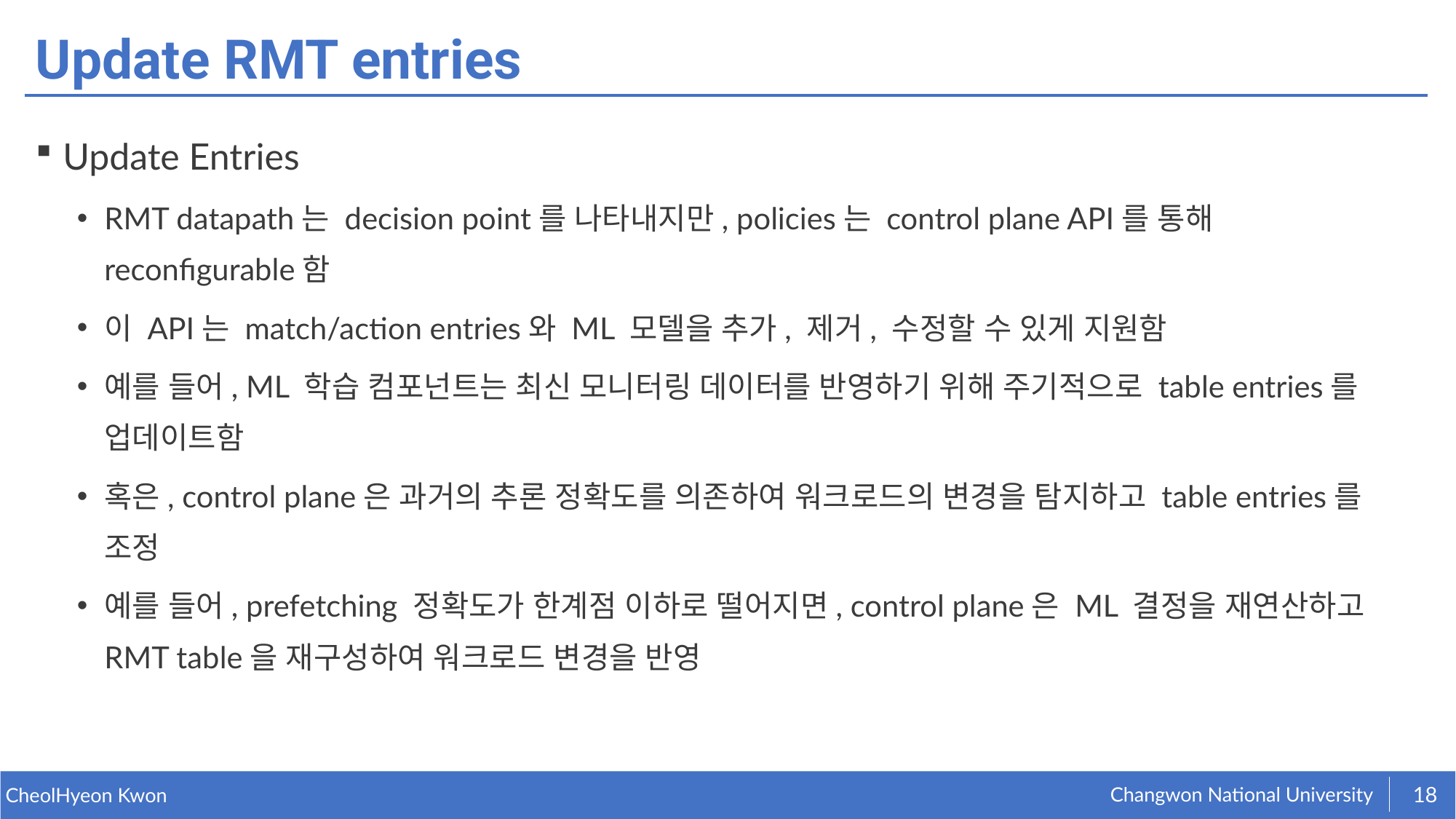

# Update RMT entries
Update Entries
RMT datapath는 decision point를 나타내지만, policies는 control plane API를 통해 reconfigurable함
이 API는 match/action entries와 ML 모델을 추가, 제거, 수정할 수 있게 지원함
예를 들어, ML 학습 컴포넌트는 최신 모니터링 데이터를 반영하기 위해 주기적으로 table entries를 업데이트함
혹은, control plane은 과거의 추론 정확도를 의존하여 워크로드의 변경을 탐지하고 table entries를 조정
예를 들어, prefetching 정확도가 한계점 이하로 떨어지면, control plane은 ML 결정을 재연산하고 RMT table을 재구성하여 워크로드 변경을 반영
18